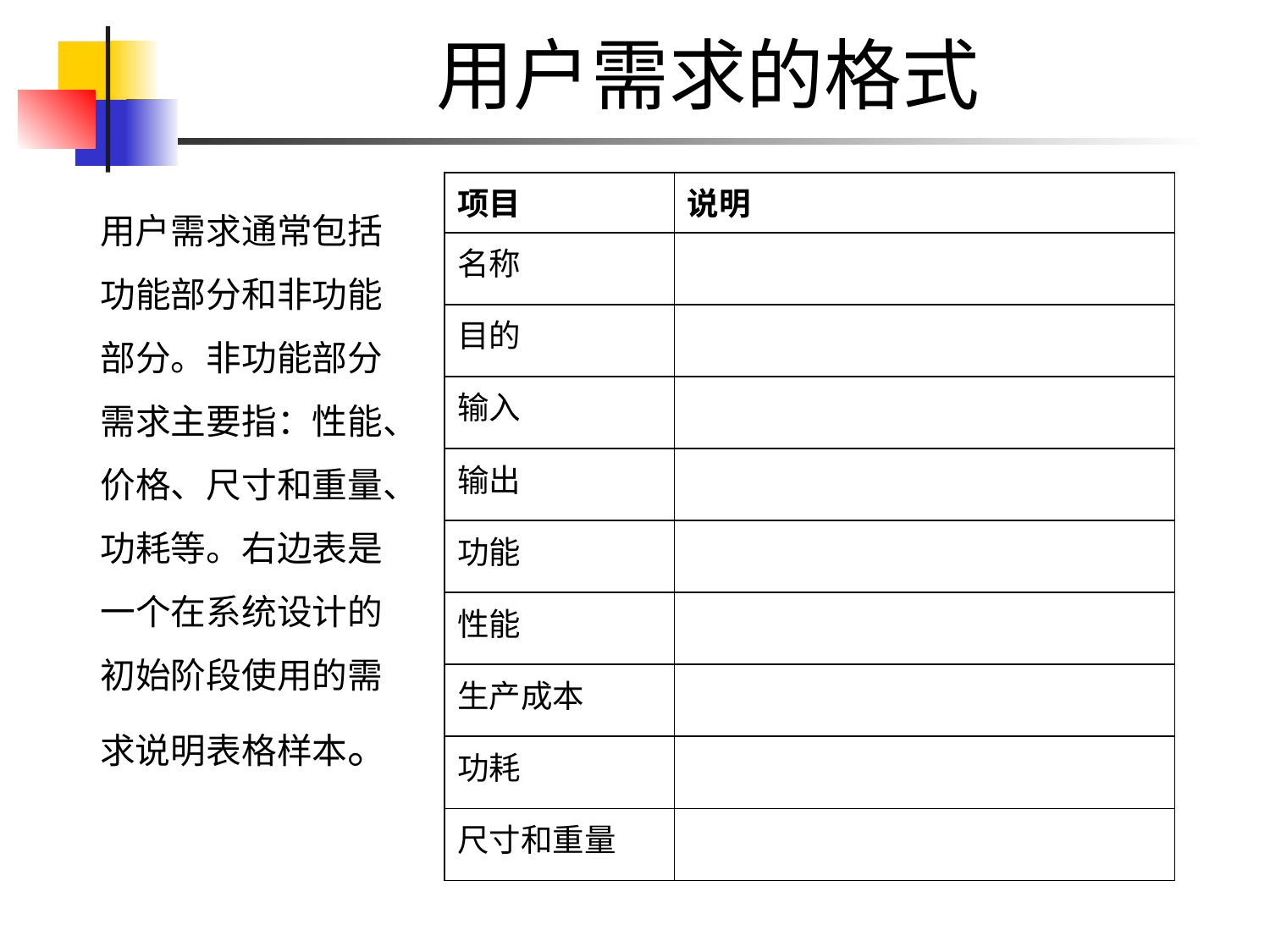

# 用户需求的格式
| 项目 | 说明 |
| --- | --- |
| 名称 |  |
| 目的 |  |
| 输入 |  |
| 输出 |  |
| 功能 |  |
| 性能 |  |
| 生产成本 |  |
| 功耗 |  |
| 尺寸和重量 |  |
用户需求通常包括功能部分和非功能部分。非功能部分需求主要指：性能、价格、尺寸和重量、功耗等。右边表是一个在系统设计的初始阶段使用的需求说明表格样本。